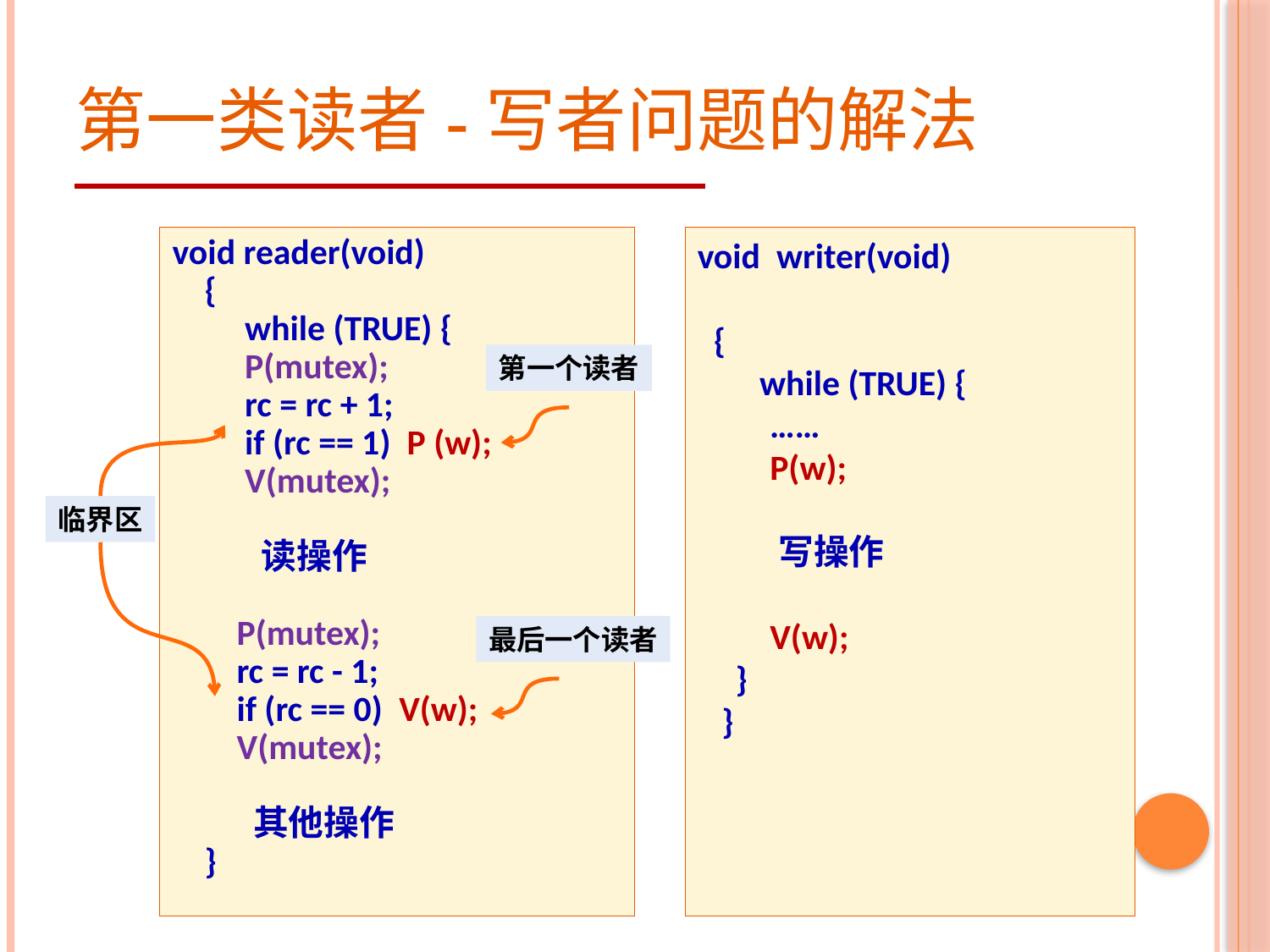

# 第一类读者-写者问题的解法
void reader(void)
    {
         while (TRUE) {
         P(mutex);
         rc = rc + 1;
         if (rc == 1)  P (w);
         V(mutex);

          读操作

        P(mutex);
        rc = rc - 1;
        if (rc == 0)  V(w);
        V(mutex);

         其他操作
    }
void  writer(void)

  {
	   while (TRUE) {
         ……
         P(w);

         写操作

         V(w);
	}
   }
第一个读者
临界区
最后一个读者